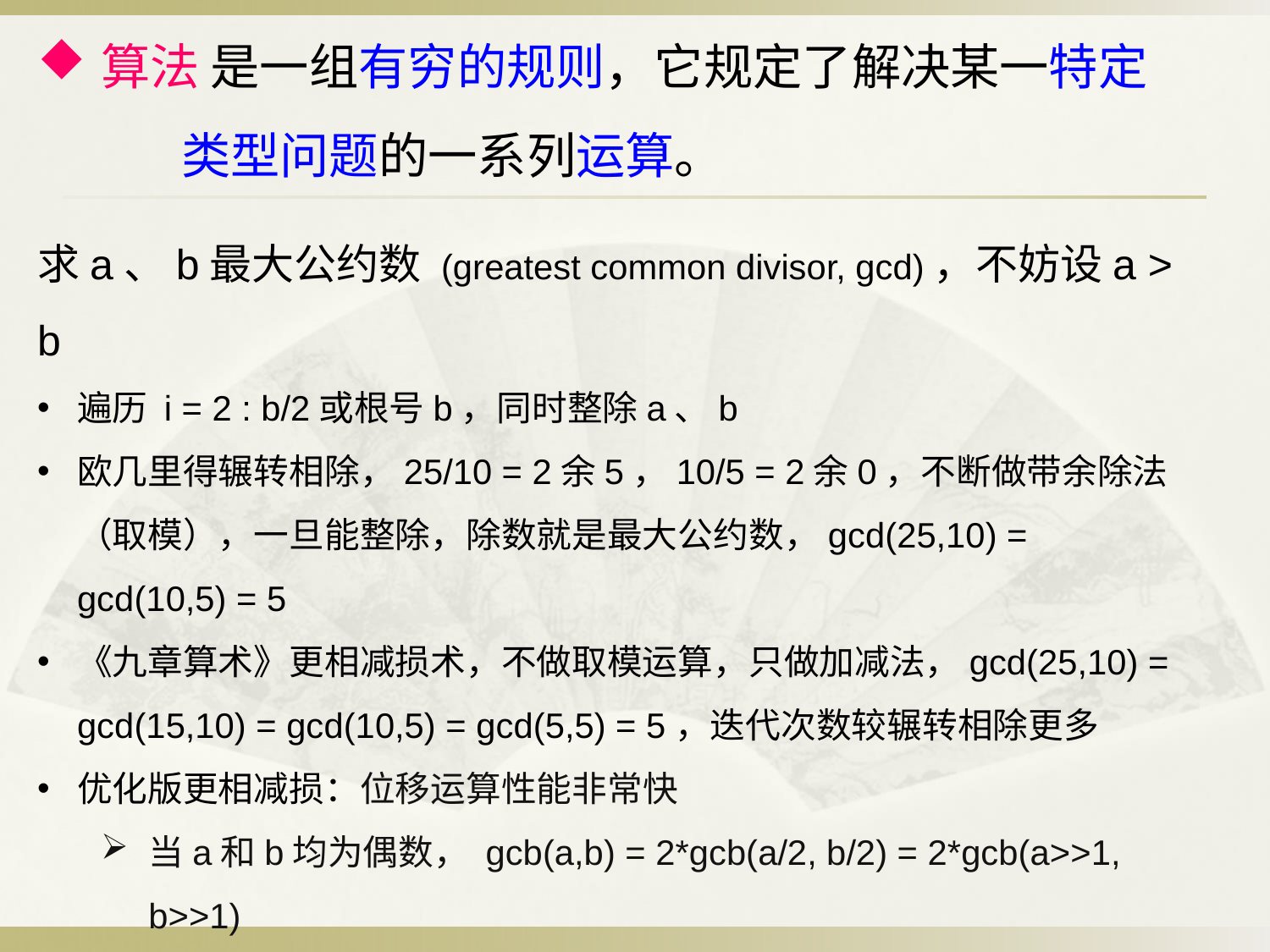

算法 是一组有穷的规则，它规定了解决某一特定
            类型问题的一系列运算。
求a、b最大公约数 (greatest common divisor, gcd)，不妨设a > b
遍历 i = 2 : b/2或根号b，同时整除a、b
欧几里得辗转相除，25/10 = 2余5，10/5 = 2余0，不断做带余除法（取模），一旦能整除，除数就是最大公约数，gcd(25,10) = gcd(10,5) = 5
《九章算术》更相减损术，不做取模运算，只做加减法，gcd(25,10) = gcd(15,10) = gcd(10,5) = gcd(5,5) = 5，迭代次数较辗转相除更多
优化版更相减损：位移运算性能非常快
当a和b均为偶数， gcb(a,b) = 2*gcb(a/2, b/2) = 2*gcb(a>>1, b>>1)
当a为偶数，b为奇数， gcb(a,b) = gcb(a/2, b) = gcb(a>>1, b)
当a为奇数，b为偶数，gcb(a,b) = gcb(a, b/2) = gcb(a, b>>1)
当a和b均为奇数，利用更相减损 gcb(a,b) = gcb(b, a-b)， a-b是偶数